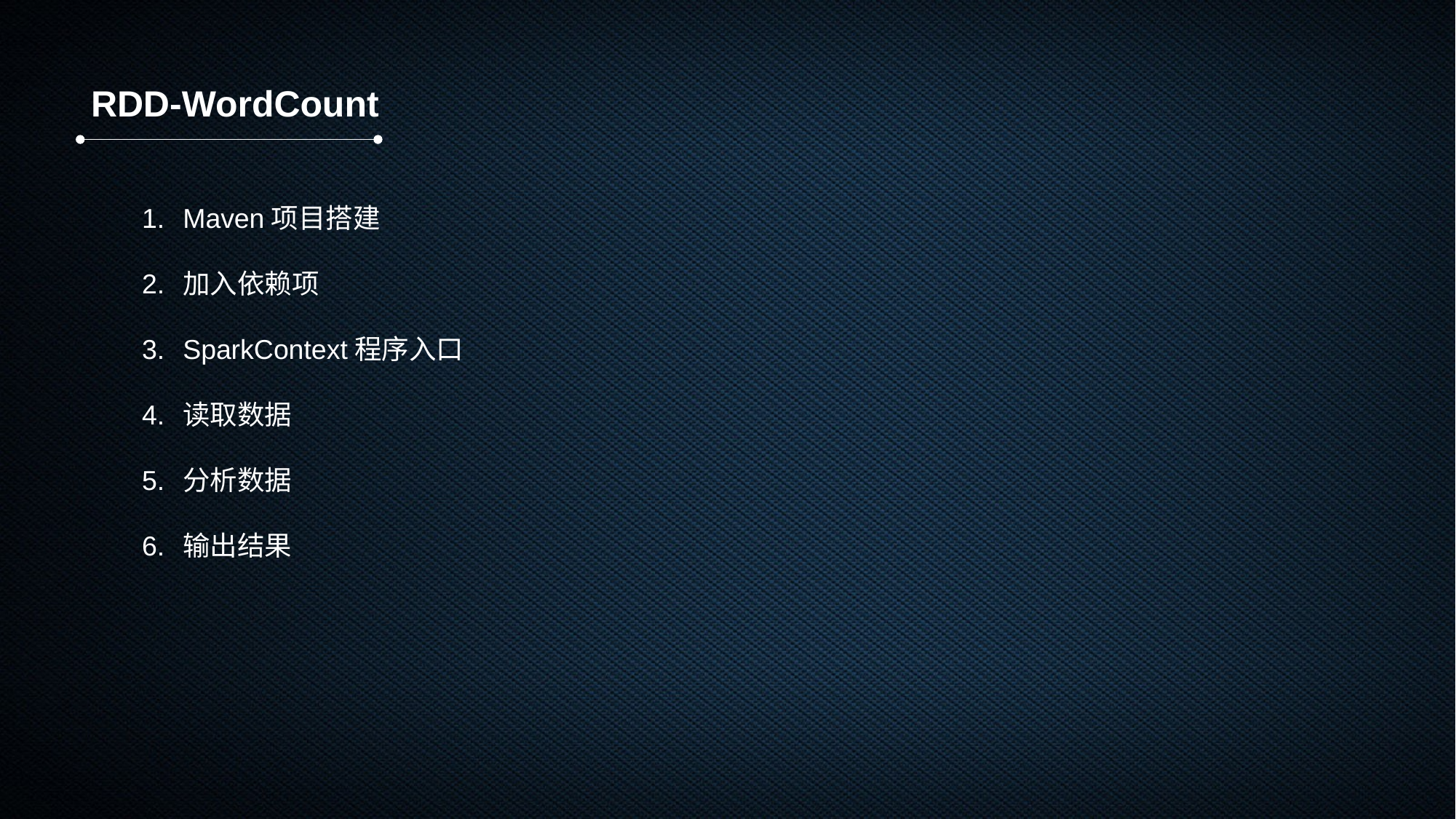

RDD-WordCount
Maven项目搭建

加入依赖项

SparkContext程序入口

读取数据

分析数据

输出结果